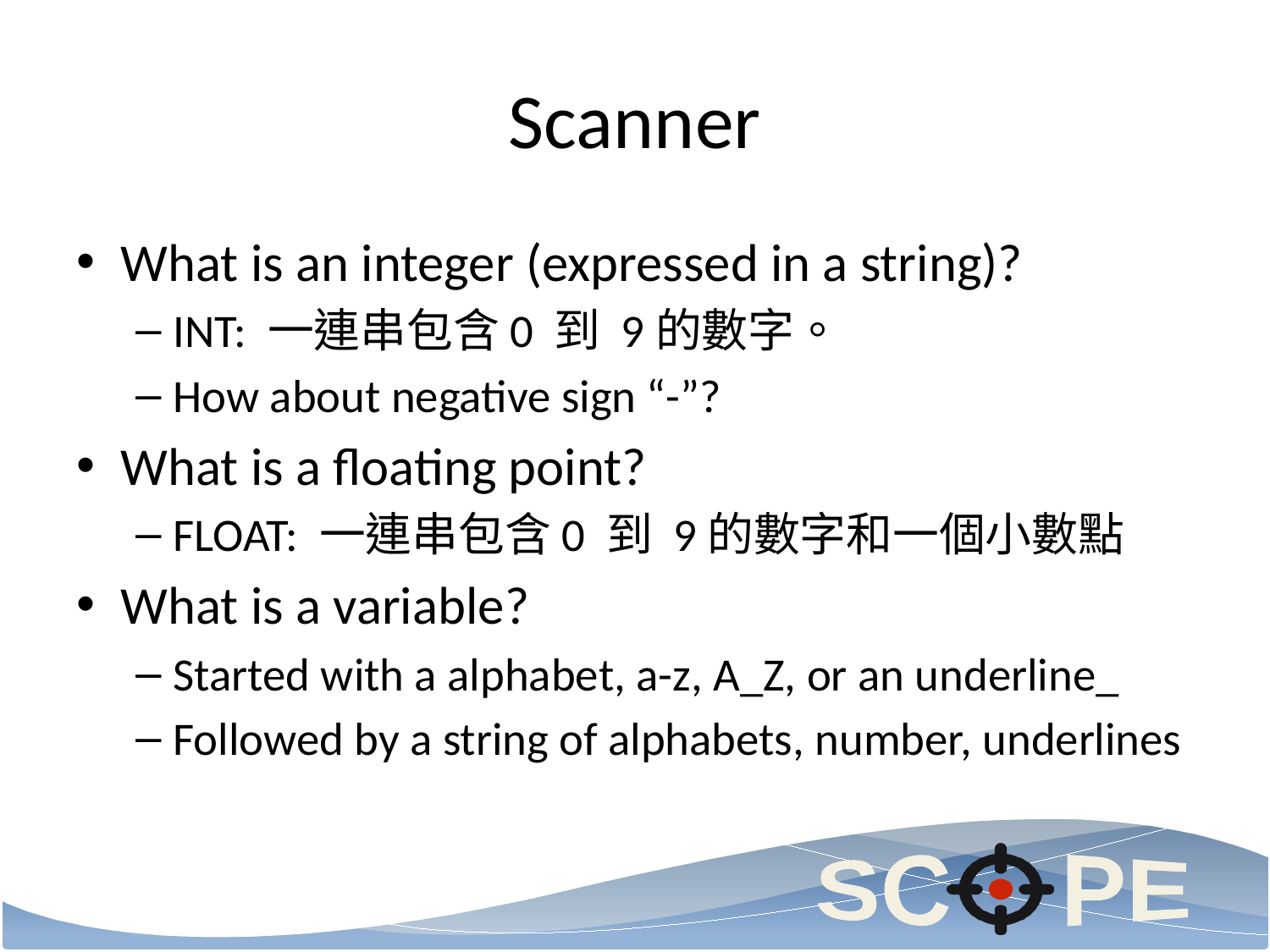

# Scanner
What is an integer (expressed in a string)?
INT: 一連串包含0 到 9的數字。
How about negative sign “-”?
What is a floating point?
FLOAT: 一連串包含0 到 9的數字和一個小數點
What is a variable?
Started with a alphabet, a-z, A_Z, or an underline_
Followed by a string of alphabets, number, underlines